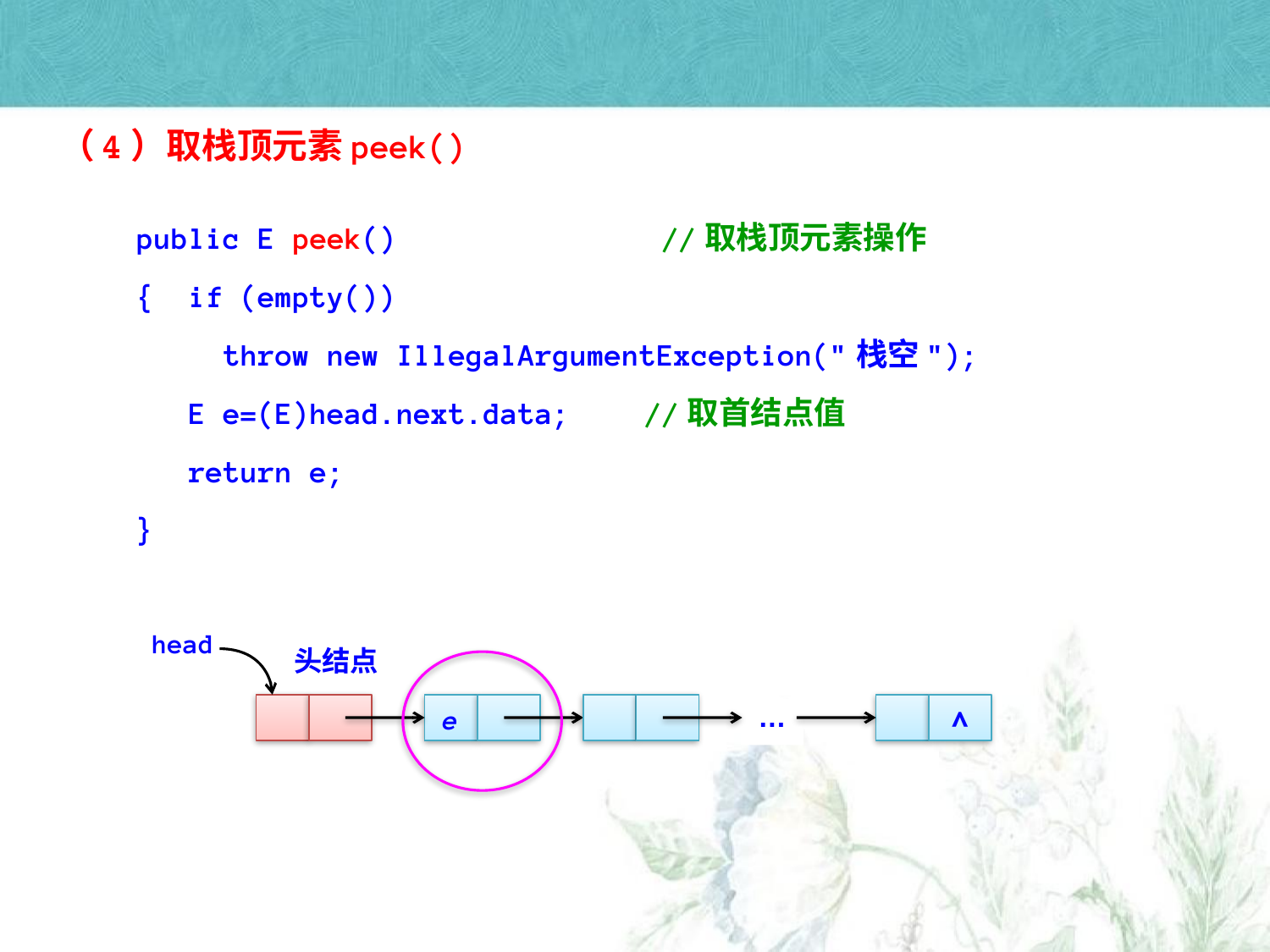

（4）取栈顶元素peek()
public E peek()		 //取栈顶元素操作
{  if (empty())
     throw new IllegalArgumentException("栈空");
   E e=(E)head.next.data;	//取首结点值
   return e;
}
head
头结点

e

∧

…